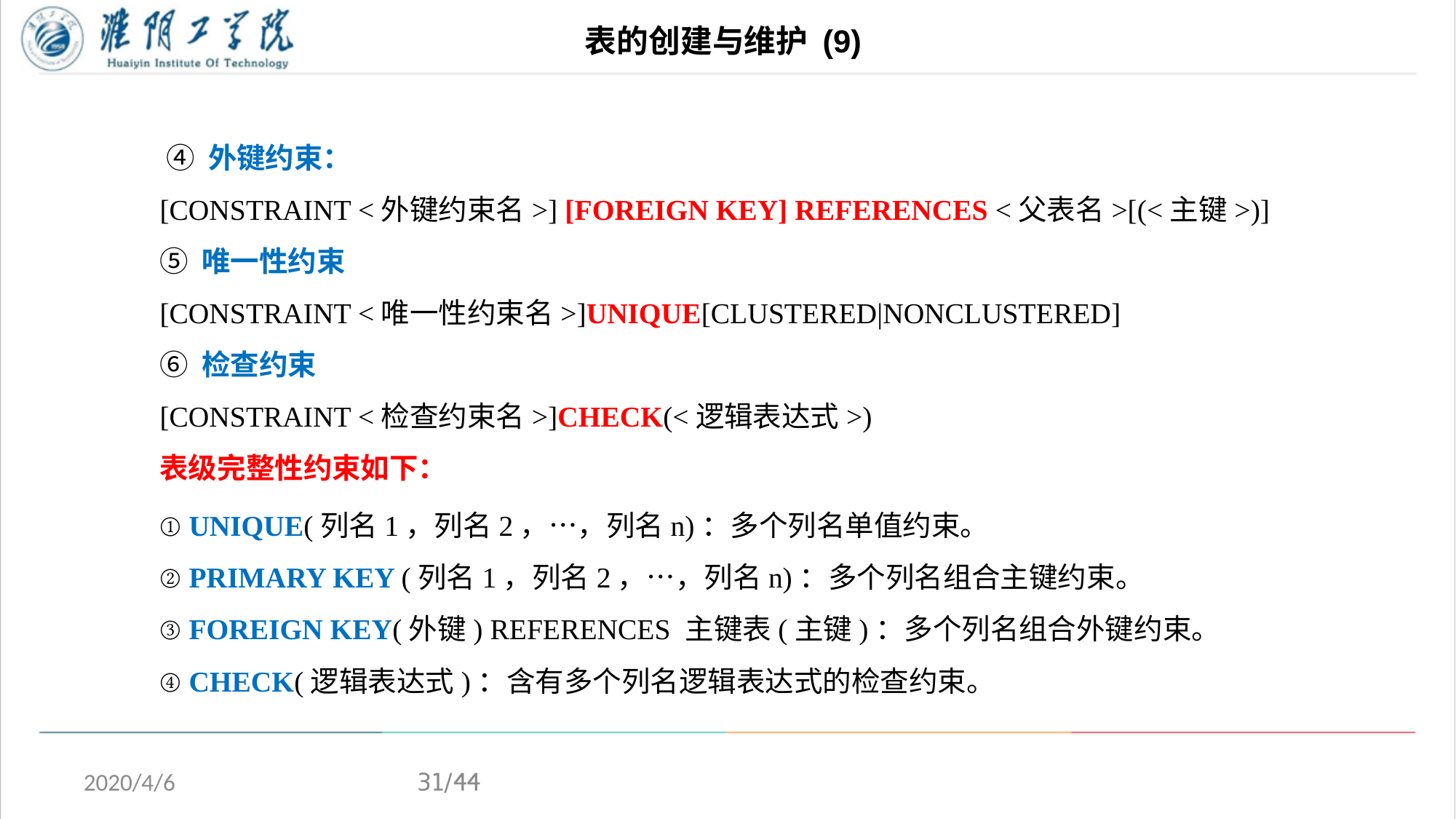

# 表的创建与维护 (9)
 ④ 外键约束：
[CONSTRAINT <外键约束名>] [FOREIGN KEY] REFERENCES <父表名>[(<主键>)]
⑤ 唯一性约束
[CONSTRAINT <唯一性约束名>]UNIQUE[CLUSTERED|NONCLUSTERED]
⑥ 检查约束
[CONSTRAINT <检查约束名>]CHECK(<逻辑表达式>)
表级完整性约束如下：
① UNIQUE(列名1，列名2，…，列名n)：多个列名单值约束。
② PRIMARY KEY (列名1，列名2，…，列名n)：多个列名组合主键约束。
③ FOREIGN KEY(外键) REFERENCES 主键表(主键)：多个列名组合外键约束。
④ CHECK(逻辑表达式)：含有多个列名逻辑表达式的检查约束。
31/44
2020/4/6